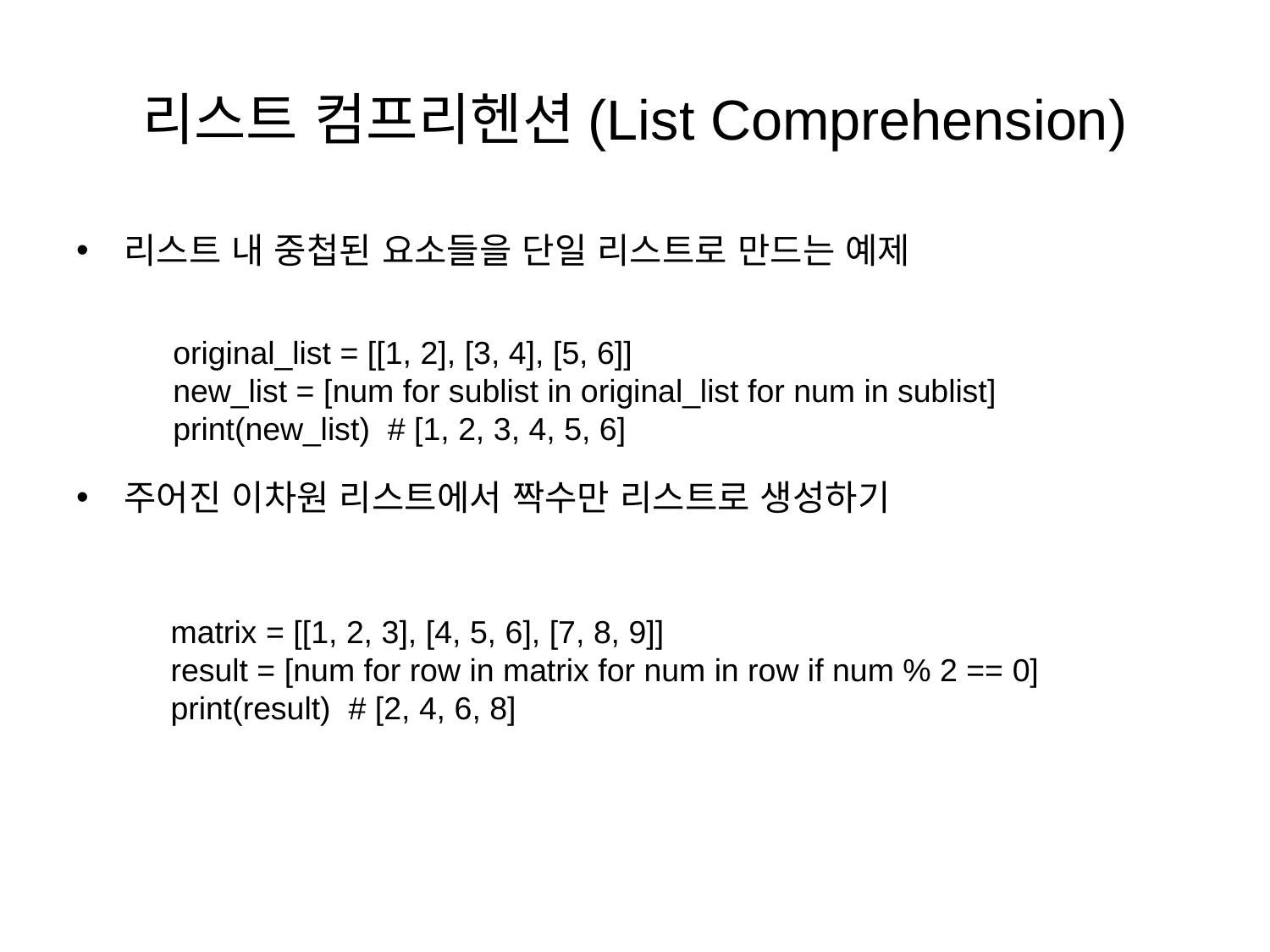

# 리스트 컴프리헨션(List Comprehension)
리스트 내 중첩된 요소들을 단일 리스트로 만드는 예제

주어진 이차원 리스트에서 짝수만 리스트로 생성하기

original_list = [[1, 2], [3, 4], [5, 6]]
new_list = [num for sublist in original_list for num in sublist]
print(new_list)  # [1, 2, 3, 4, 5, 6]
matrix = [[1, 2, 3], [4, 5, 6], [7, 8, 9]]
result = [num for row in matrix for num in row if num % 2 == 0]
print(result)  # [2, 4, 6, 8]